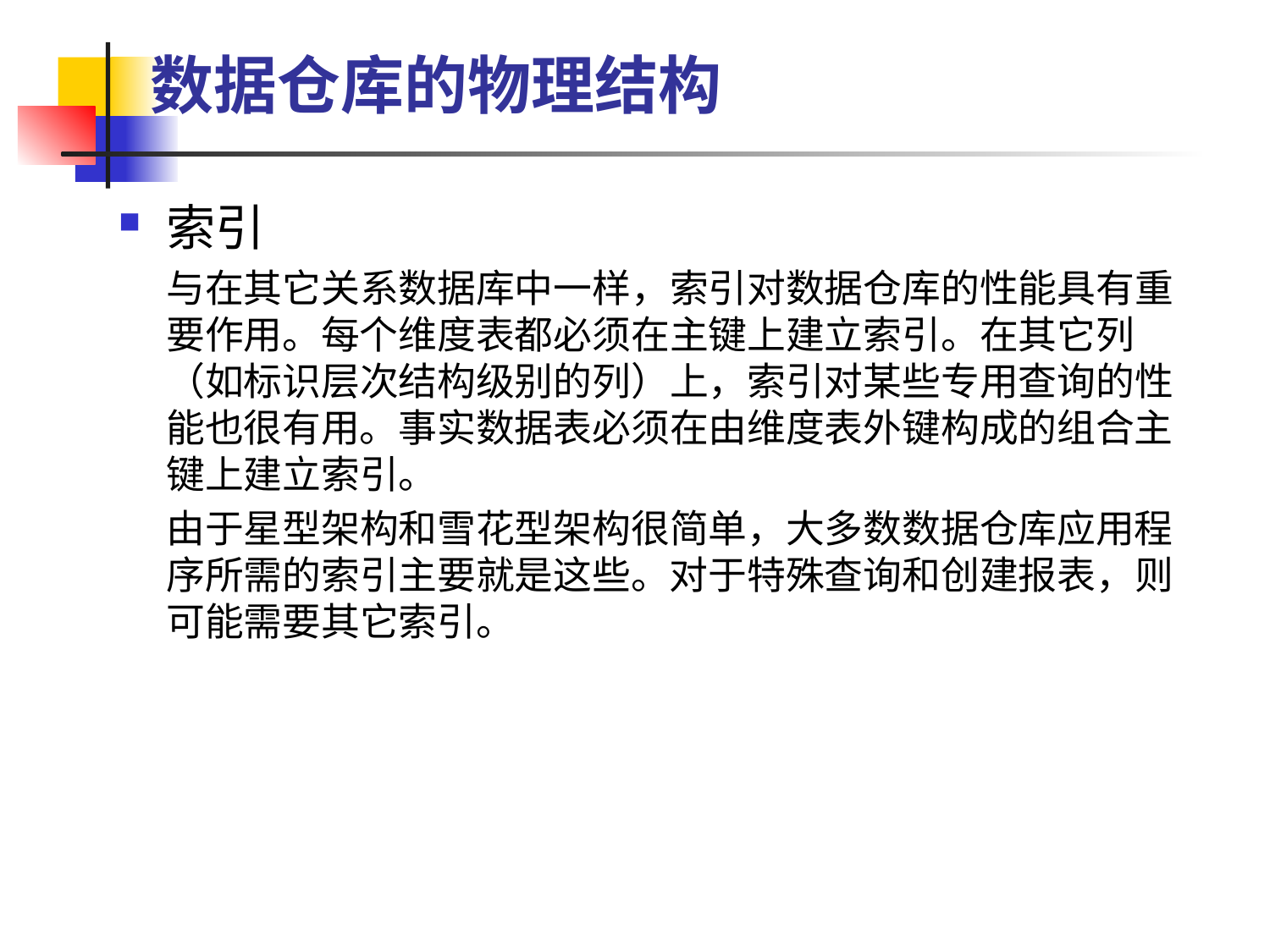

# 数据仓库的物理结构
索引
	与在其它关系数据库中一样，索引对数据仓库的性能具有重要作用。每个维度表都必须在主键上建立索引。在其它列（如标识层次结构级别的列）上，索引对某些专用查询的性能也很有用。事实数据表必须在由维度表外键构成的组合主键上建立索引。
	由于星型架构和雪花型架构很简单，大多数数据仓库应用程序所需的索引主要就是这些。对于特殊查询和创建报表，则可能需要其它索引。